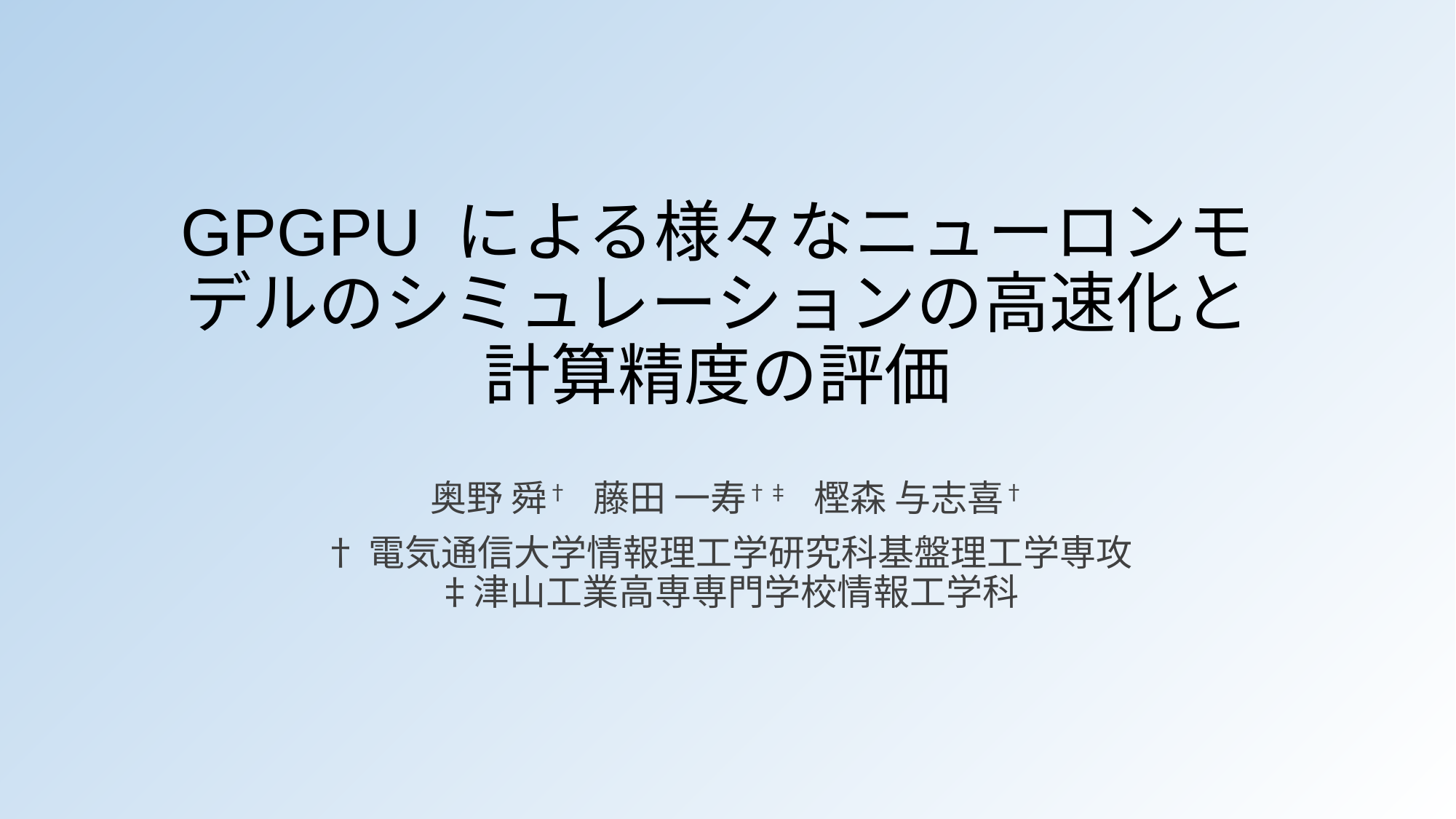

# GPGPU による様々なニューロンモデルのシミュレーションの高速化と計算精度の評価
奥野 舜†   藤田 一寿†‡   樫森 与志喜†
†電気通信大学情報理工学研究科基盤理工学専攻
‡津山工業高専専門学校情報工学科